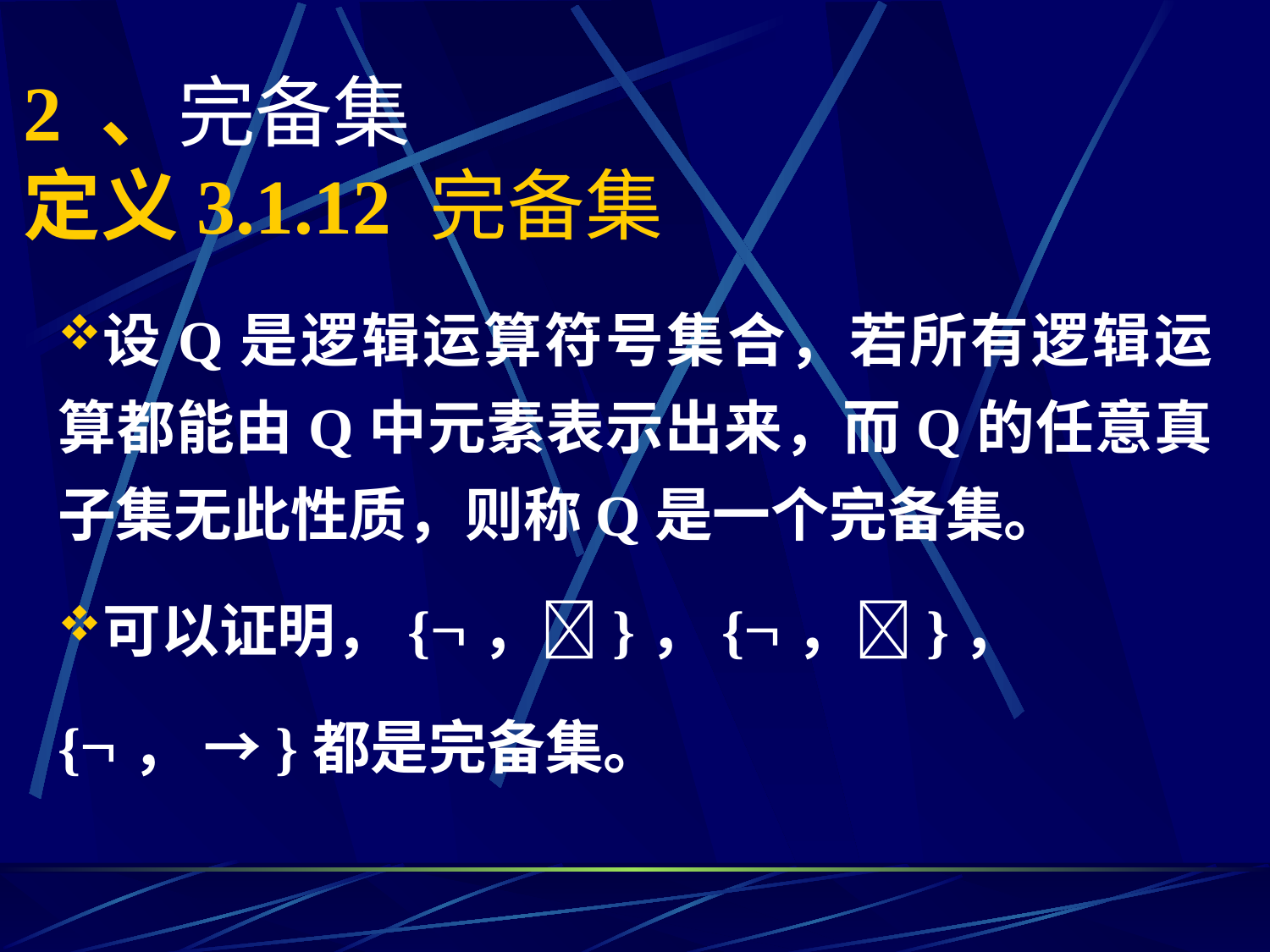

# 2 、完备集 定义3.1.12 完备集
设Q是逻辑运算符号集合，若所有逻辑运算都能由Q中元素表示出来，而Q的任意真子集无此性质，则称Q是一个完备集。
可以证明，{¬，∧}，{¬，∨}，
{¬， →}都是完备集。
43